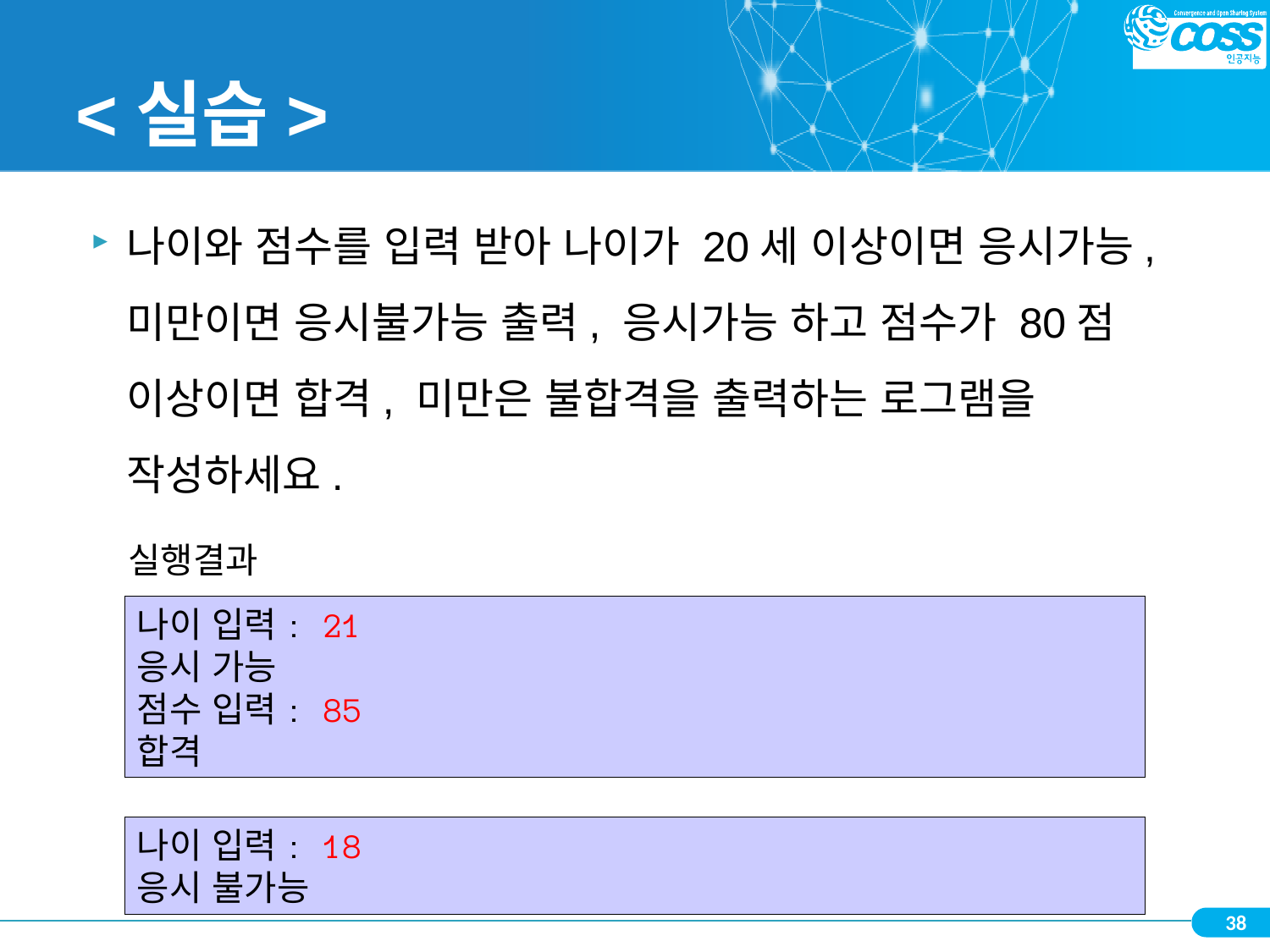

# <실습>
나이와 점수를 입력 받아 나이가 20세 이상이면 응시가능, 미만이면 응시불가능 출력, 응시가능 하고 점수가 80점 이상이면 합격, 미만은 불합격을 출력하는 로그램을 작성하세요.

실행결과
나이 입력: 21
응시 가능
점수 입력: 85
합격
나이 입력: 18
응시 불가능